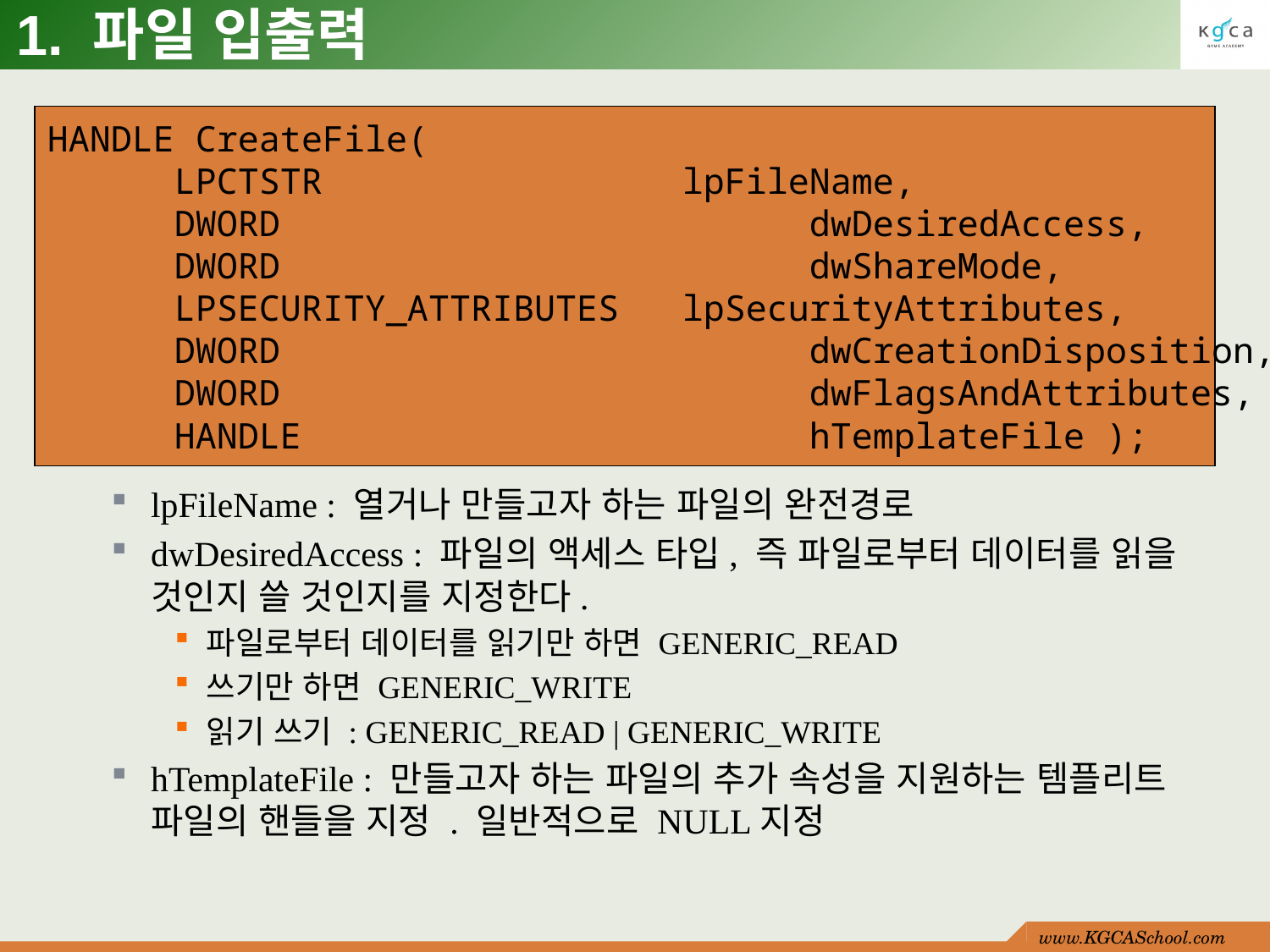

# 1. 파일 입출력
HANDLE CreateFile(
	LPCTSTR 			lpFileName,
	DWORD 				dwDesiredAccess,
	DWORD 				dwShareMode,
	LPSECURITY_ATTRIBUTES 	lpSecurityAttributes,
	DWORD 				dwCreationDisposition,
	DWORD 				dwFlagsAndAttributes,
	HANDLE 				hTemplateFile );
lpFileName : 열거나 만들고자 하는 파일의 완전경로
dwDesiredAccess : 파일의 액세스 타입, 즉 파일로부터 데이터를 읽을 것인지 쓸 것인지를 지정한다.
파일로부터 데이터를 읽기만 하면 GENERIC_READ
쓰기만 하면 GENERIC_WRITE
읽기 쓰기 : GENERIC_READ | GENERIC_WRITE
hTemplateFile : 만들고자 하는 파일의 추가 속성을 지원하는 템플리트 파일의 핸들을 지정 . 일반적으로 NULL지정